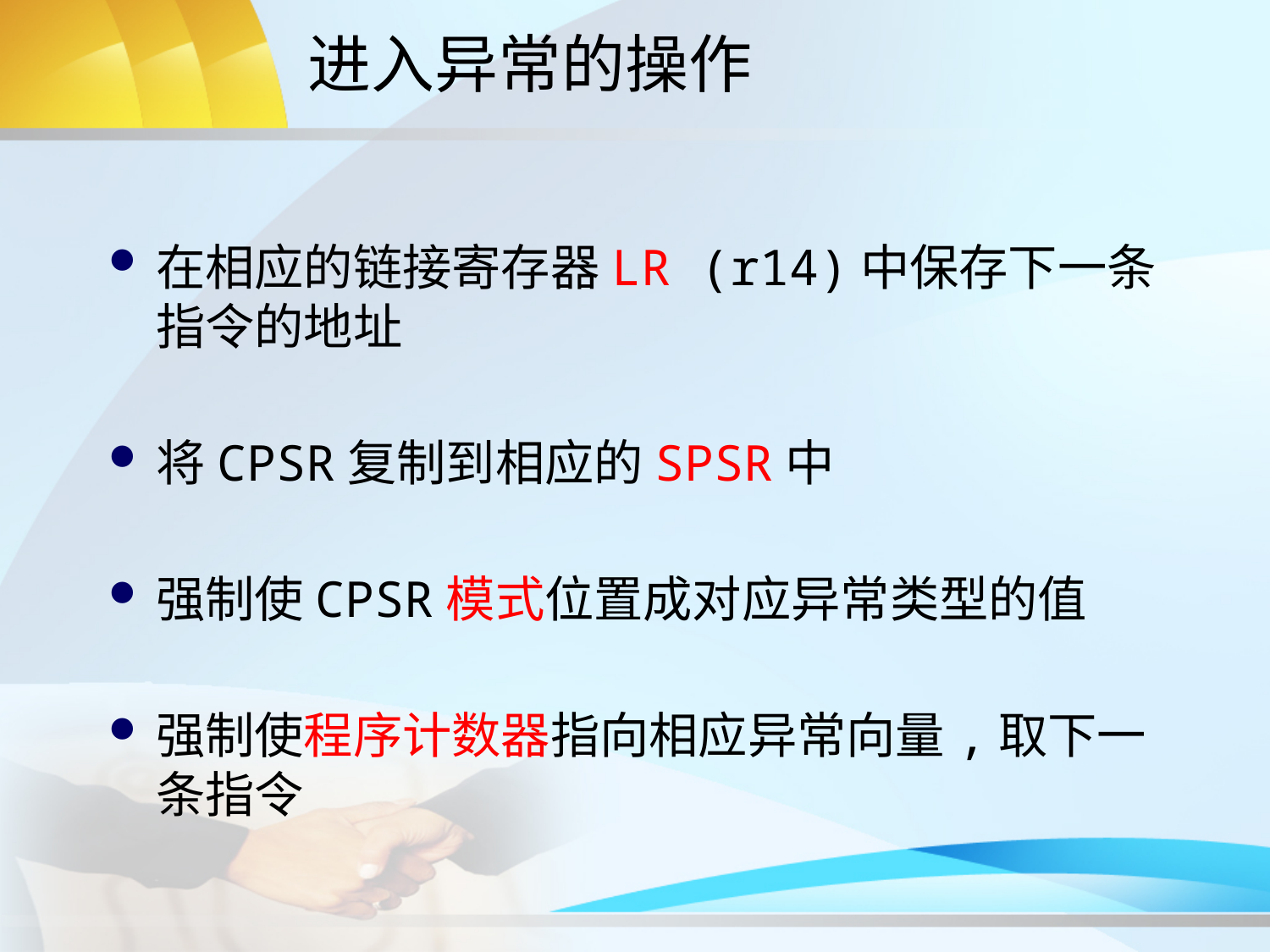

# 进入异常的操作
在相应的链接寄存器LR (r14)中保存下一条指令的地址

将CPSR复制到相应的SPSR中

强制使CPSR模式位置成对应异常类型的值

强制使程序计数器指向相应异常向量,取下一条指令